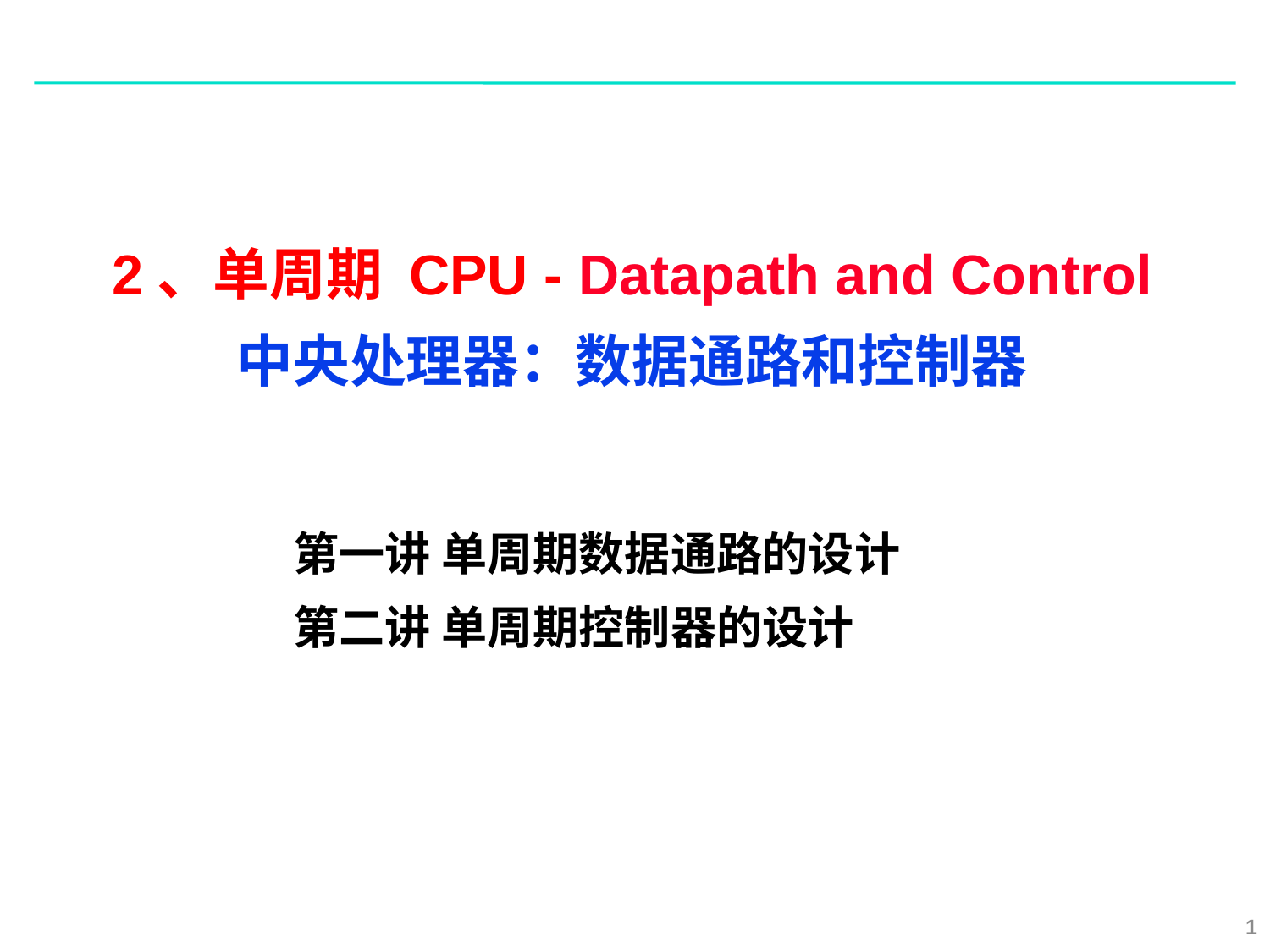

2、单周期 CPU - Datapath and Control
中央处理器：数据通路和控制器

第一讲 单周期数据通路的设计
第二讲 单周期控制器的设计
1